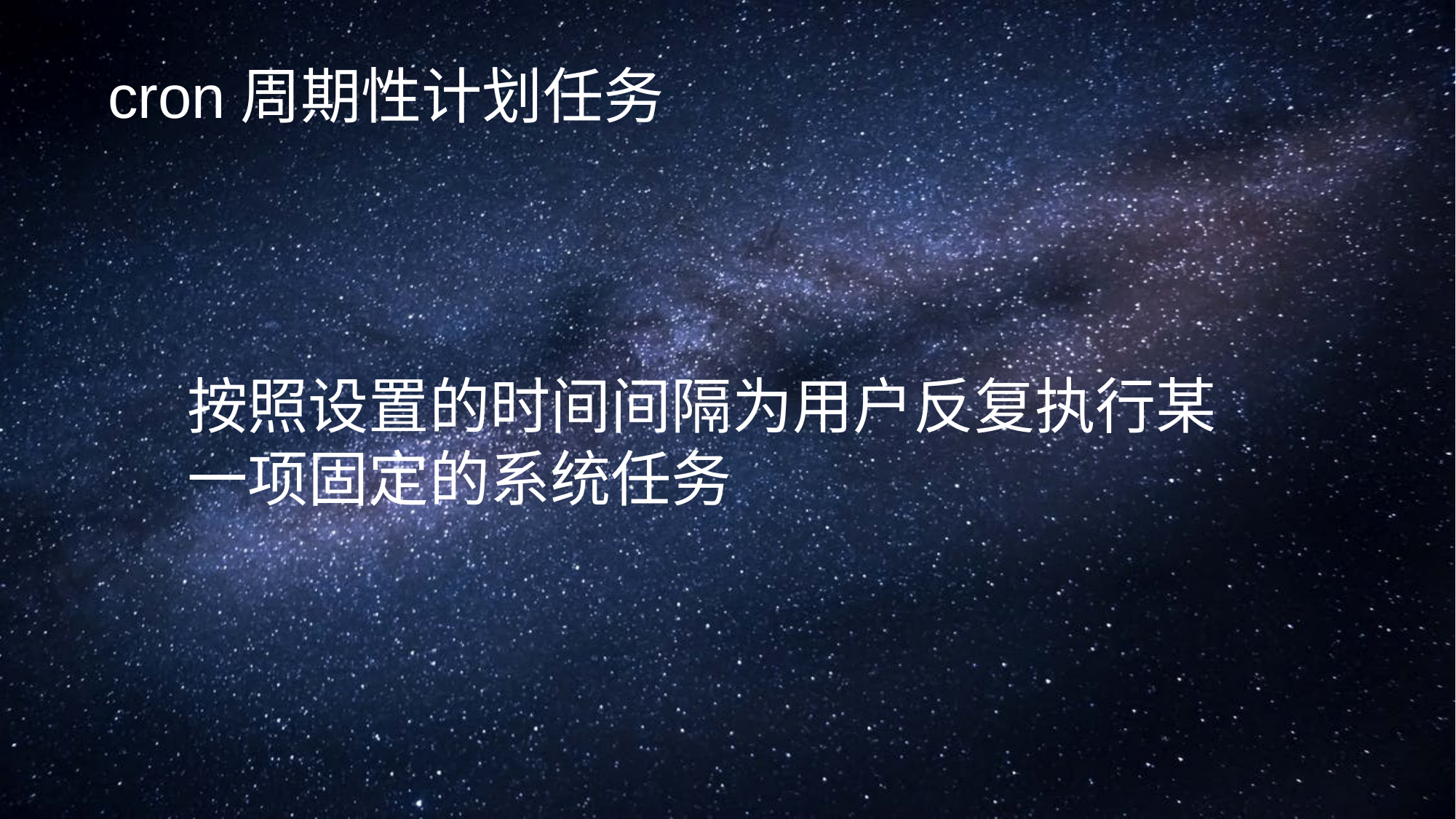

# cron周期性计划任务
按照设置的时间间隔为用户反复执行某一项固定的系统任务